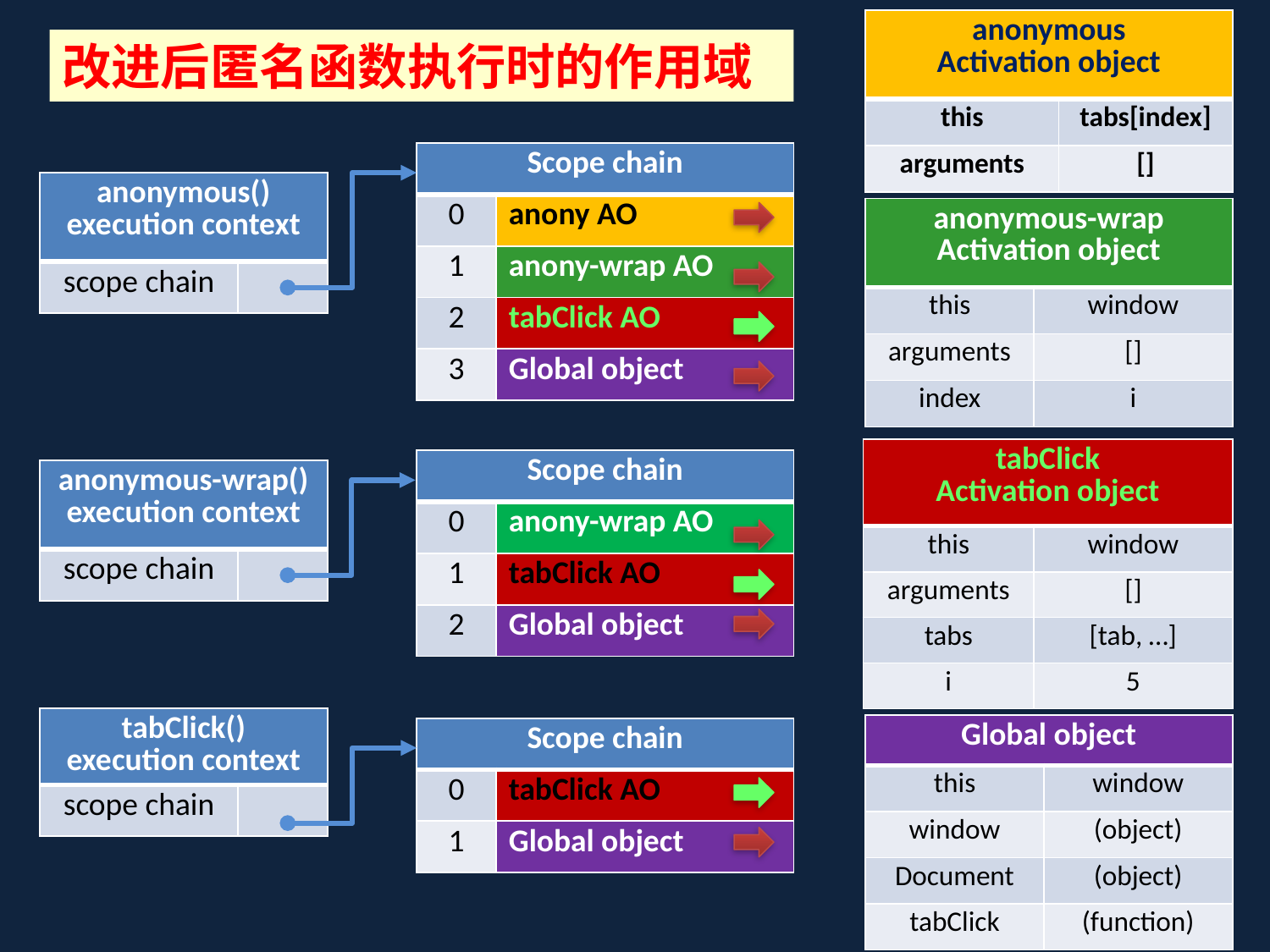

| anonymous Activation object |  |
| --- | --- |
| this | tabs[index] |
| arguments | [] |
改进后匿名函数执行时的作用域
| Scope chain |  |
| --- | --- |
| 0 | anony AO |
| 1 | anony-wrap AO |
| 2 | tabClick AO |
| 3 | Global object |
| anonymous() execution context |  |
| --- | --- |
| scope chain |  |
| anonymous-wrap Activation object |  |
| --- | --- |
| this | window |
| arguments | [] |
| index | i |

| tabClick Activation object |  |
| --- | --- |
| this | window |
| arguments | [] |
| tabs | [tab, …] |
| i | 5 |
| Scope chain |  |
| --- | --- |
| 0 | anony-wrap AO |
| 1 | tabClick AO |
| 2 | Global object |
| anonymous-wrap() execution context |  |
| --- | --- |
| scope chain |  |

| tabClick() execution context |  |
| --- | --- |
| scope chain |  |
| Global object |  |
| --- | --- |
| this | window |
| window | (object) |
| Document | (object) |
| tabClick | (function) |
| Scope chain |  |
| --- | --- |
| 0 | tabClick AO |
| 1 | Global object |